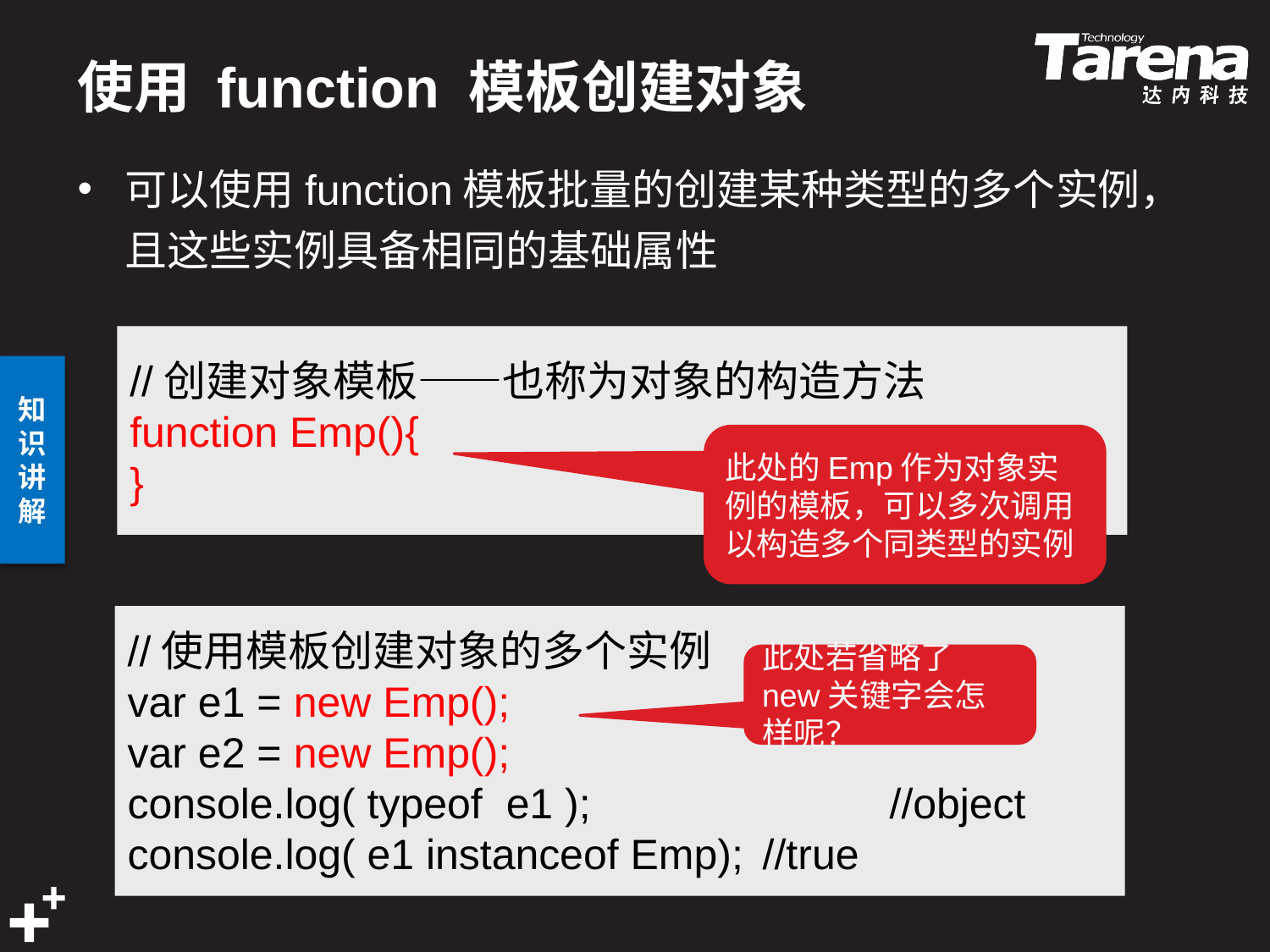

# 使用 function 模板创建对象
可以使用function模板批量的创建某种类型的多个实例，且这些实例具备相同的基础属性
//创建对象模板——也称为对象的构造方法
function Emp(){
}
此处的Emp作为对象实例的模板，可以多次调用以构造多个同类型的实例
//使用模板创建对象的多个实例
var e1 = new Emp();
var e2 = new Emp();
console.log( typeof  e1 );		  	//object
console.log( e1 instanceof Emp);	//true
此处若省略了new关键字会怎样呢？